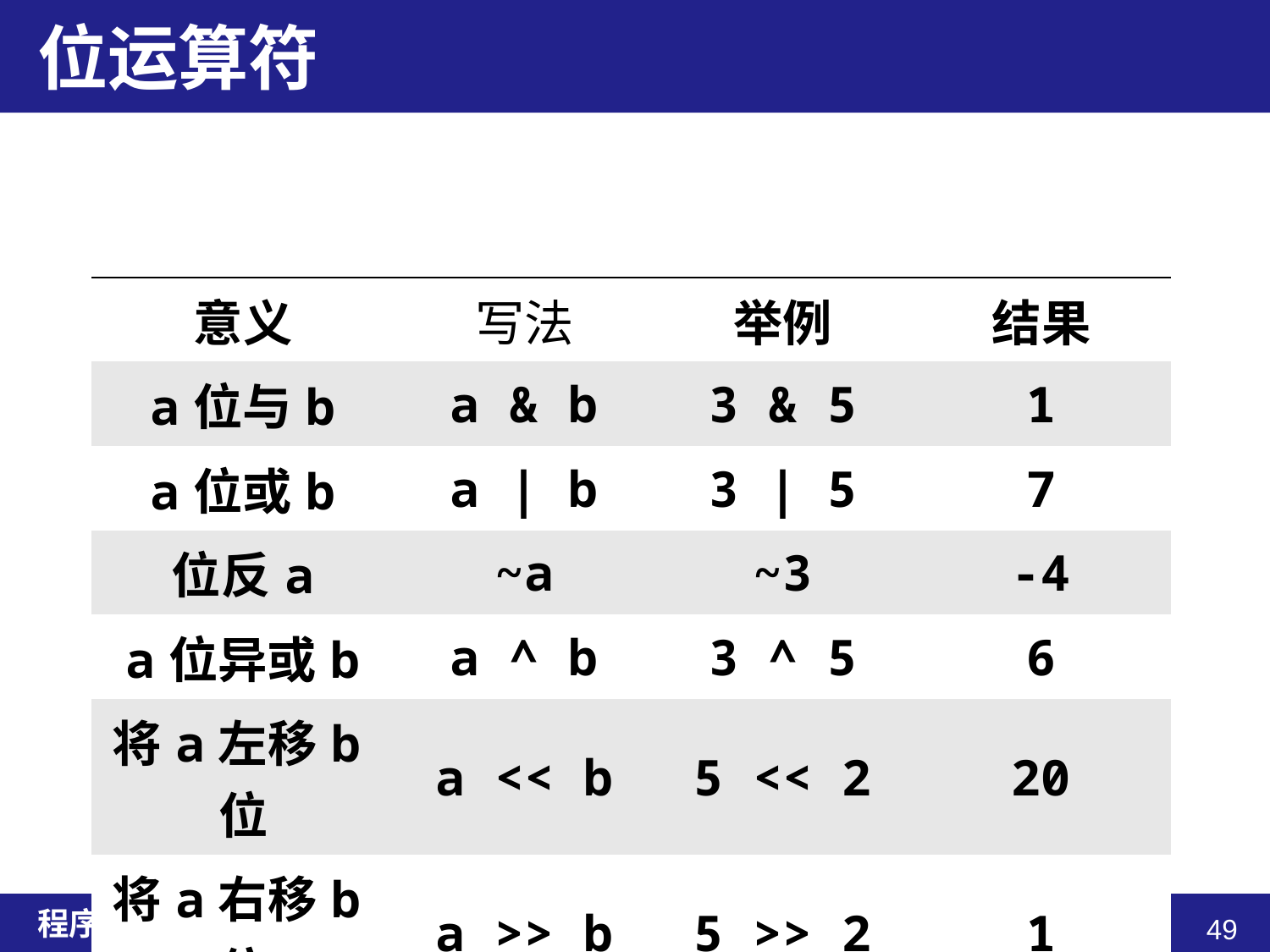

# 位运算符
| 意义 | 写法 | 举例 | 结果 |
| --- | --- | --- | --- |
| a位与b | a & b | 3 & 5 | 1 |
| a位或b | a | b | 3 | 5 | 7 |
| 位反a | ~a | ~3 | -4 |
| a位异或b | a ^ b | 3 ^ 5 | 6 |
| 将a左移b位 | a << b | 5 << 2 | 20 |
| 将a右移b位 | a >> b | 5 >> 2 | 1 |